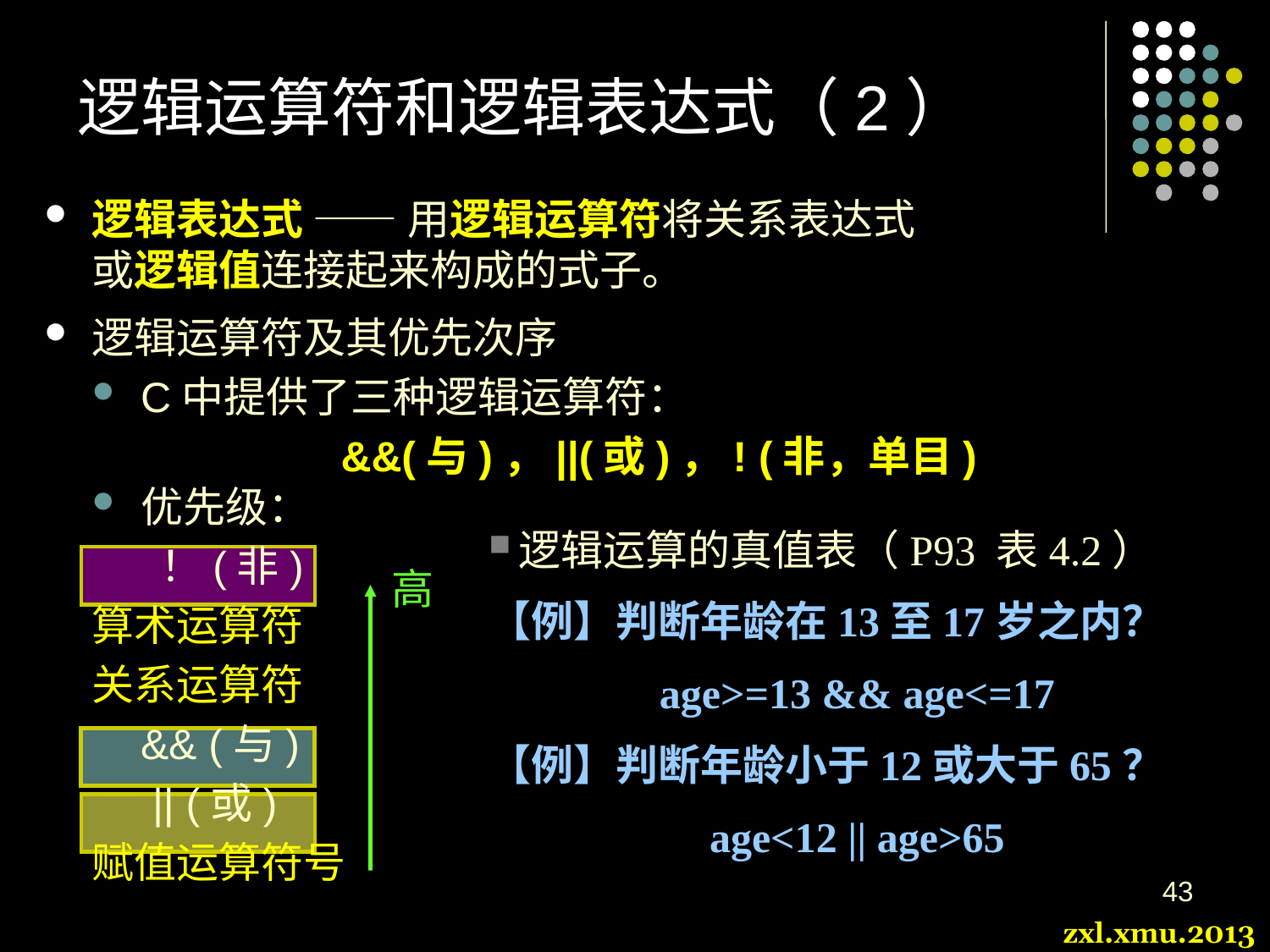

# 逻辑运算符和逻辑表达式（2）
逻辑表达式 —— 用逻辑运算符将关系表达式
或逻辑值连接起来构成的式子。
逻辑运算符及其优先次序
C中提供了三种逻辑运算符：
&&(与)，||(或)，! (非，单目)
优先级：
	 ！(非)
算术运算符
关系运算符
	&& (与)
	 || (或)
赋值运算符号
逻辑运算的真值表（P93 表4.2）
【例】判断年龄在13至17岁之内？
age>=13 && age<=17
【例】判断年龄小于12或大于65？
age<12 || age>65

高

43